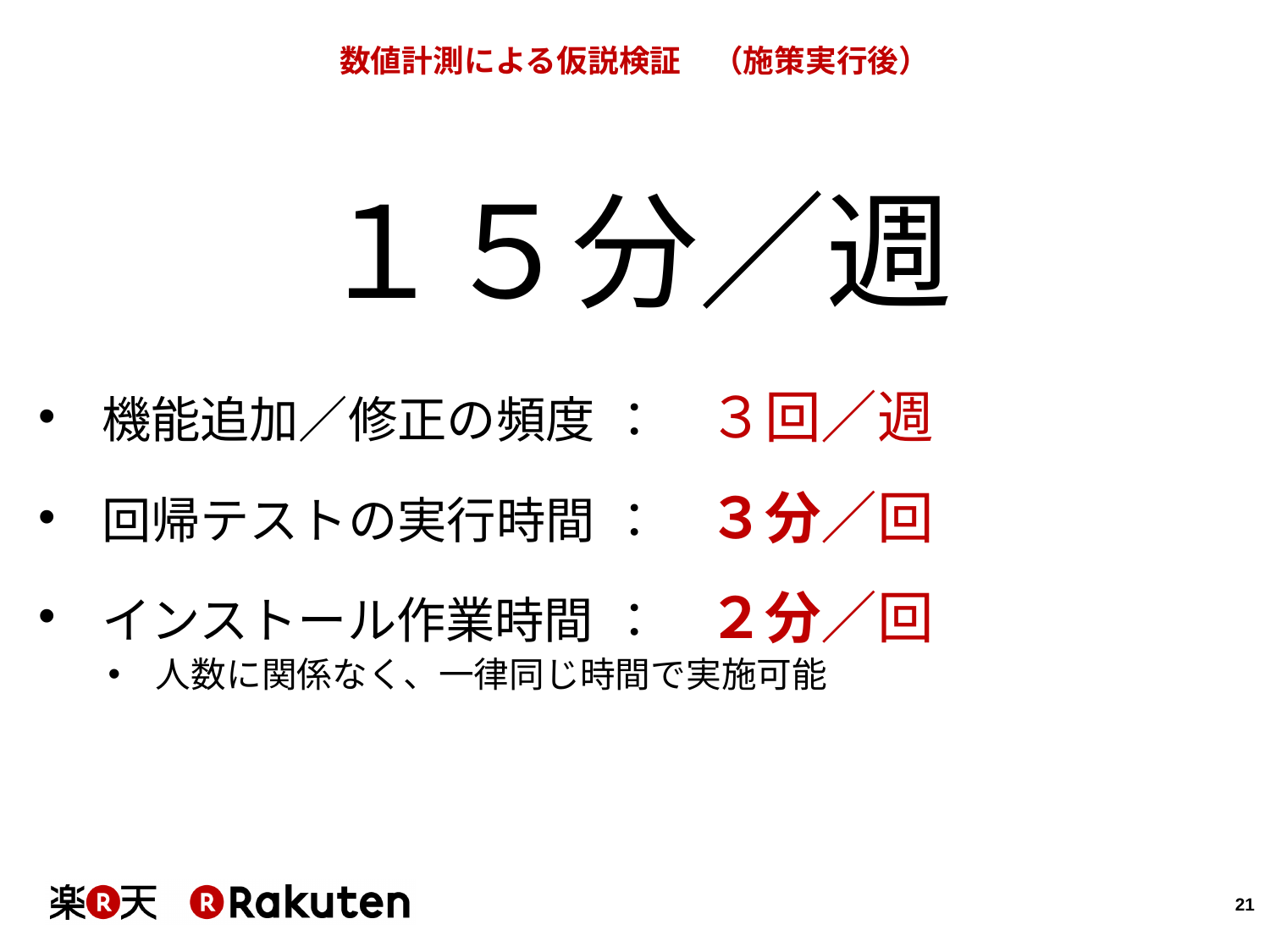

# 数値計測による仮説検証　（施策実行後）
１５分／週
機能追加／修正の頻度	：　３回／週
回帰テストの実行時間	：　３分／回
インストール作業時間	：　２分／回
人数に関係なく、一律同じ時間で実施可能